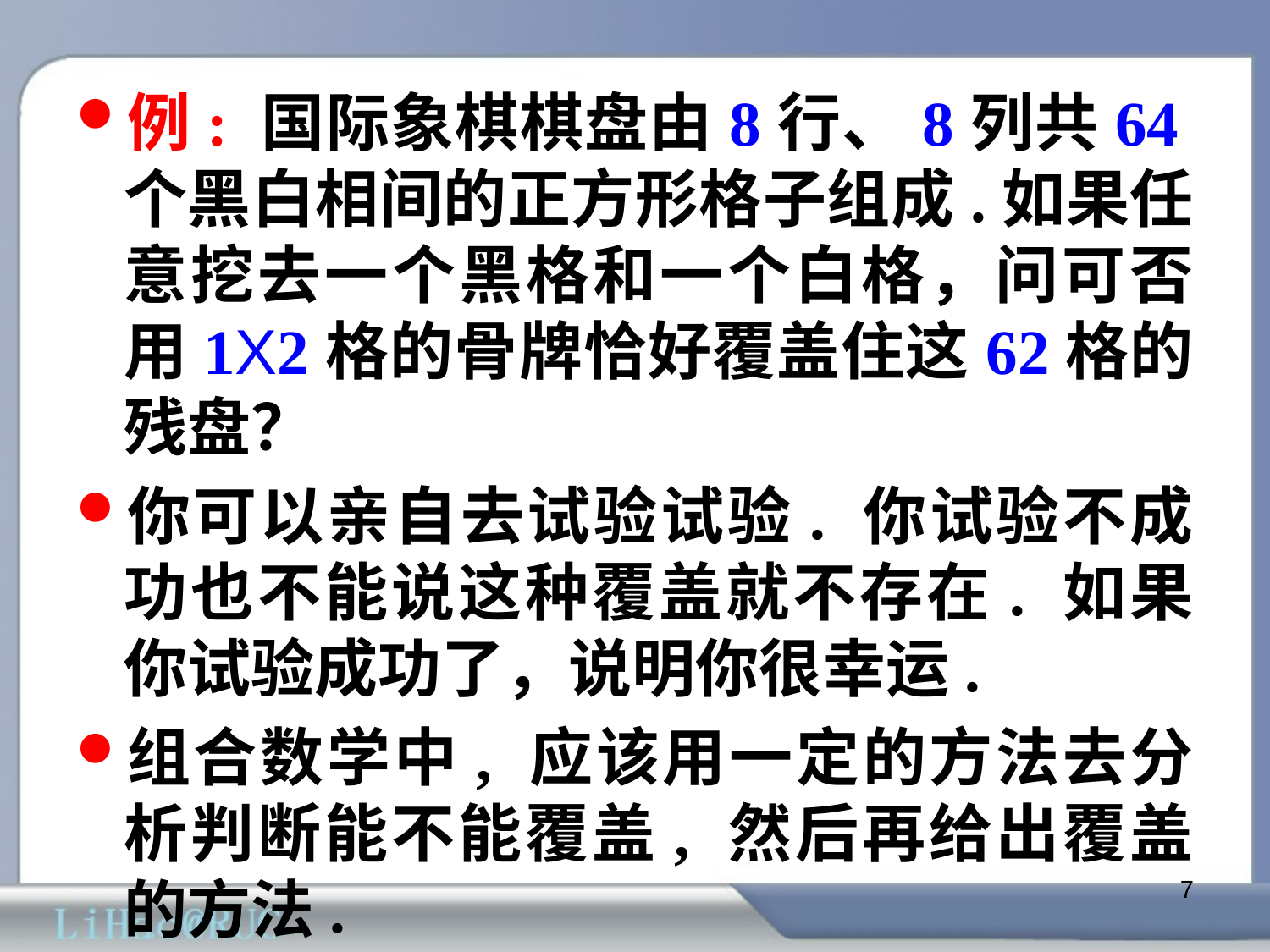

例: 国际象棋棋盘由8行、8列共64个黑白相间的正方形格子组成.如果任意挖去一个黑格和一个白格，问可否用1X2格的骨牌恰好覆盖住这62格的残盘？
你可以亲自去试验试验. 你试验不成功也不能说这种覆盖就不存在. 如果你试验成功了，说明你很幸运.
组合数学中, 应该用一定的方法去分析判断能不能覆盖, 然后再给出覆盖的方法.
7